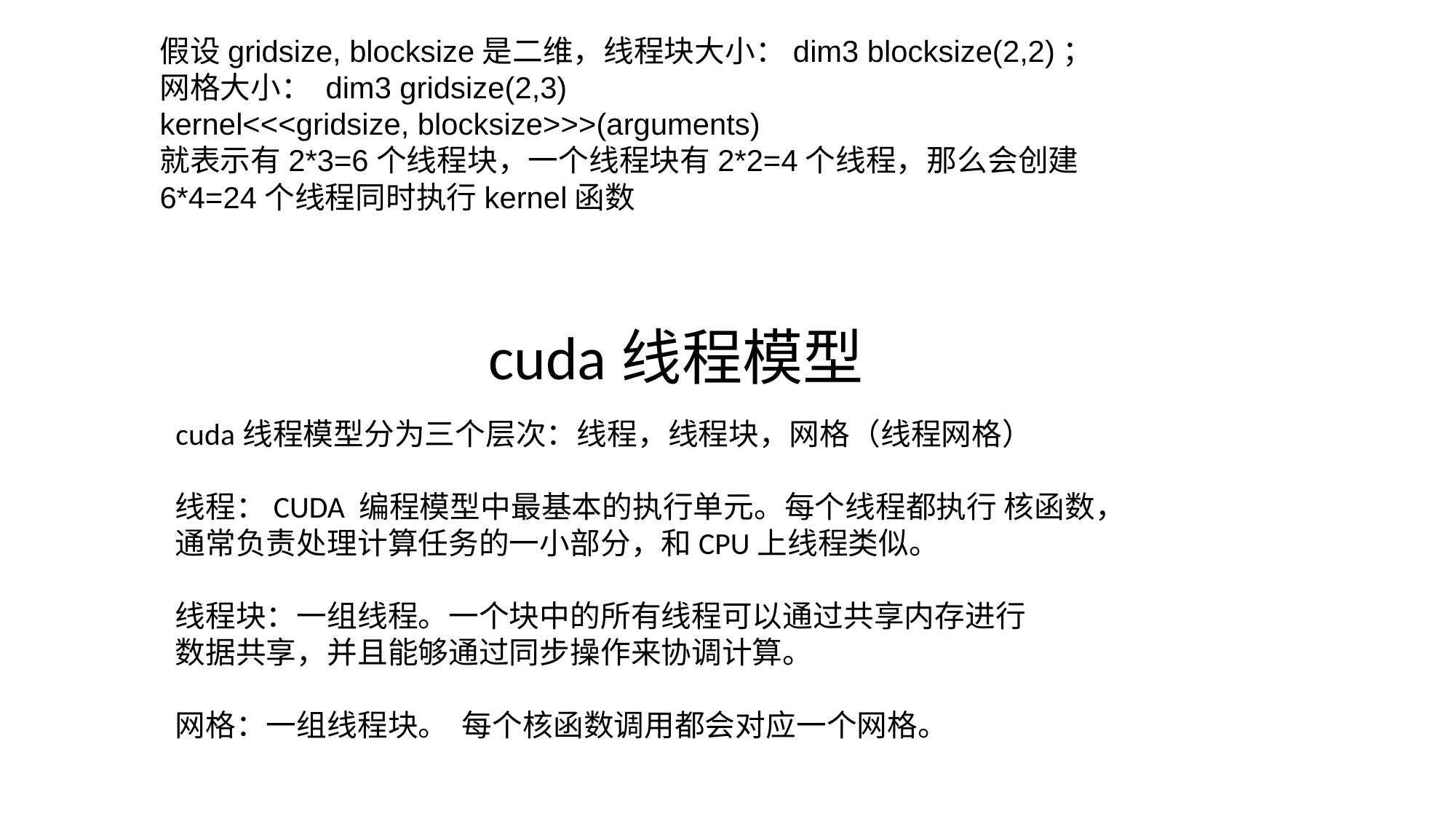

假设gridsize, blocksize是二维，线程块大小：dim3 blocksize(2,2)；
网格大小： dim3 gridsize(2,3)
kernel<<<gridsize, blocksize>>>(arguments)
就表示有2*3=6个线程块，一个线程块有2*2=4个线程，那么会创建6*4=24个线程同时执行kernel函数
# cuda线程模型
        cuda线程模型分为三个层次：线程，线程块，网格（线程网格）

线程：CUDA 编程模型中最基本的执行单元。每个线程都执行 核函数，
通常负责处理计算任务的一小部分，和CPU上线程类似。

线程块：一组线程。一个块中的所有线程可以通过共享内存进行
数据共享，并且能够通过同步操作来协调计算。

网格：一组线程块。  每个核函数调用都会对应一个网格。